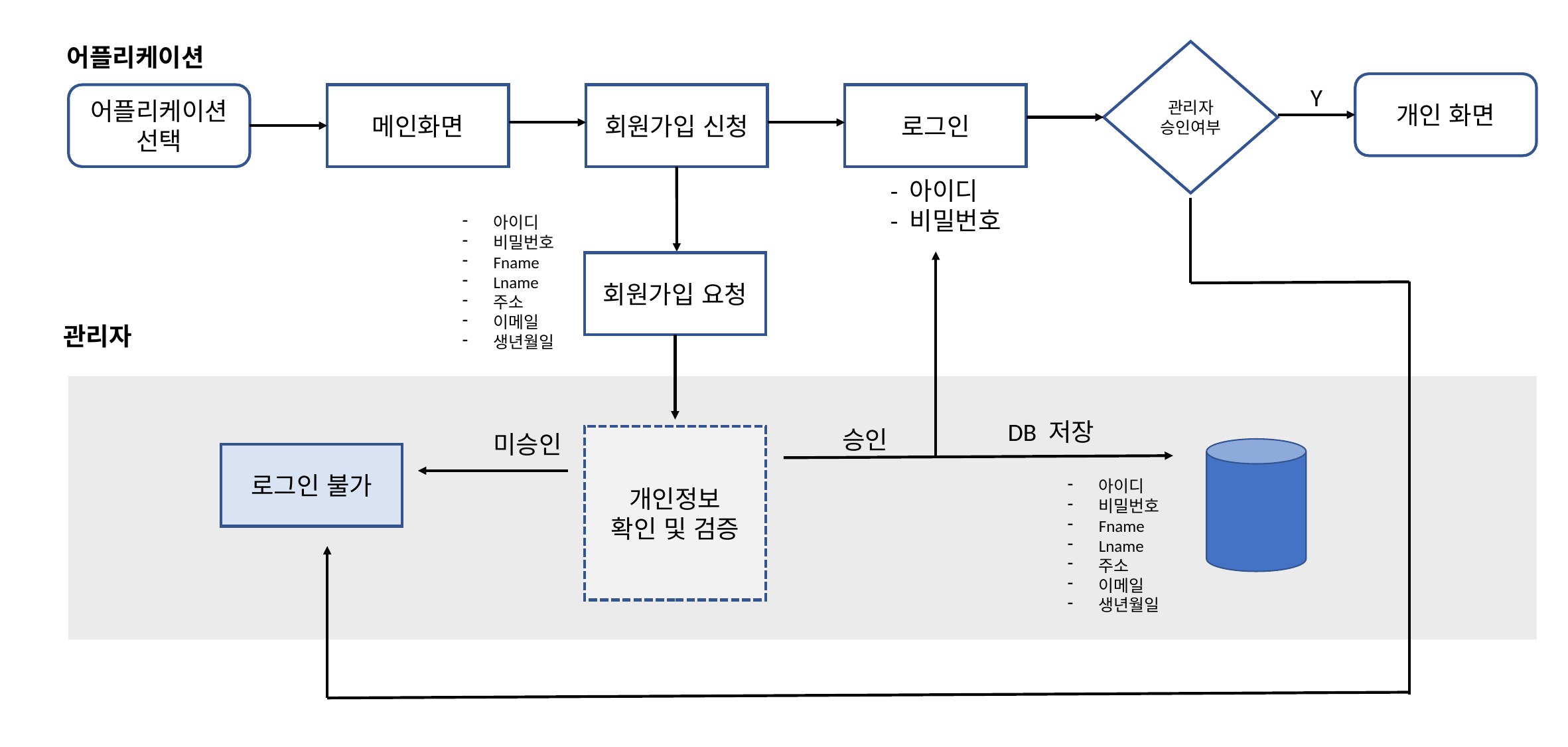

어플리케이션
관리자 승인여부
개인 화면
Y
어플리케이션 선택
메인화면
회원가입 신청
로그인
- 아이디
- 비밀번호
아이디
비밀번호
Fname
Lname
주소
이메일
생년월일
회원가입 요청
관리자

DB 저장
승인
미승인
개인정보
확인 및 검증

로그인 불가
아이디
비밀번호
Fname
Lname
주소
이메일
생년월일